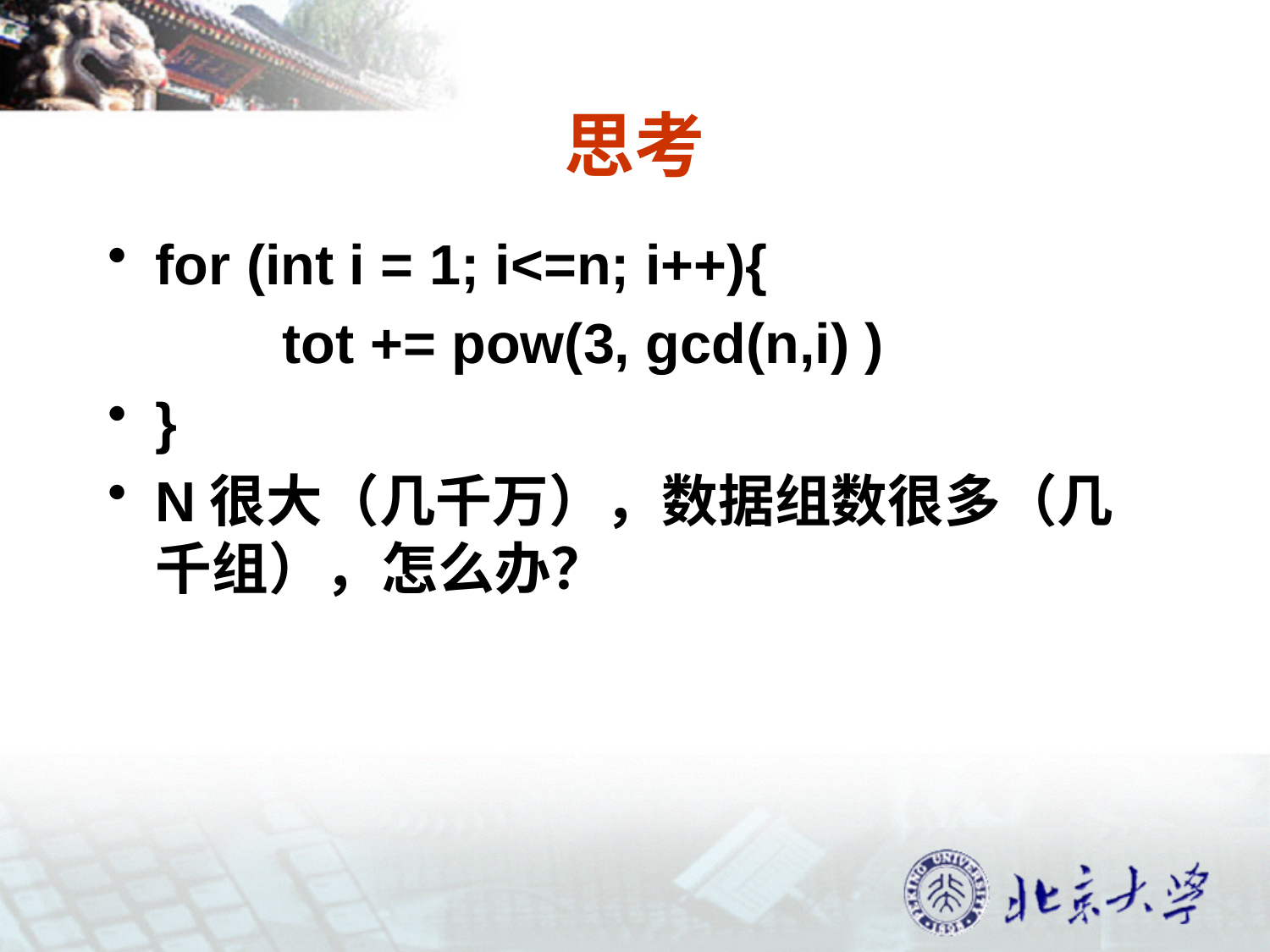

# 思考
for (int i = 1; i<=n; i++){
		tot += pow(3, gcd(n,i) )
}
N很大（几千万），数据组数很多（几千组），怎么办？